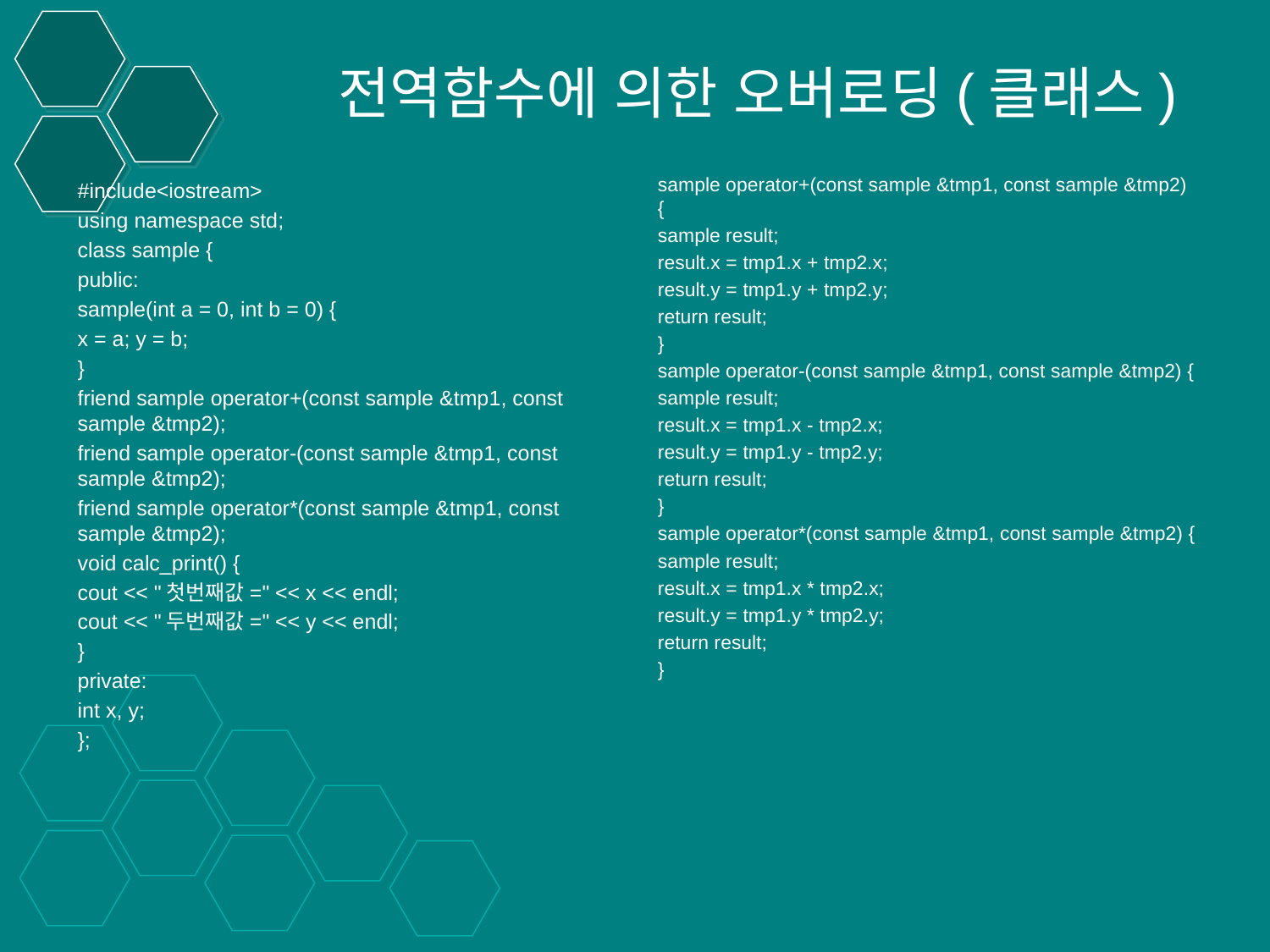

# 전역함수에 의한 오버로딩(클래스)
sample operator+(const sample &tmp1, const sample &tmp2) {
sample result;
result.x = tmp1.x + tmp2.x;
result.y = tmp1.y + tmp2.y;
return result;
}
sample operator-(const sample &tmp1, const sample &tmp2) {
sample result;
result.x = tmp1.x - tmp2.x;
result.y = tmp1.y - tmp2.y;
return result;
}
sample operator*(const sample &tmp1, const sample &tmp2) {
sample result;
result.x = tmp1.x * tmp2.x;
result.y = tmp1.y * tmp2.y;
return result;
}
#include<iostream>
using namespace std;
class sample {
public:
sample(int a = 0, int b = 0) {
x = a; y = b;
}
friend sample operator+(const sample &tmp1, const sample &tmp2);
friend sample operator-(const sample &tmp1, const sample &tmp2);
friend sample operator*(const sample &tmp1, const sample &tmp2);
void calc_print() {
cout << "첫번째값=" << x << endl;
cout << "두번째값=" << y << endl;
}
private:
int x, y;
};